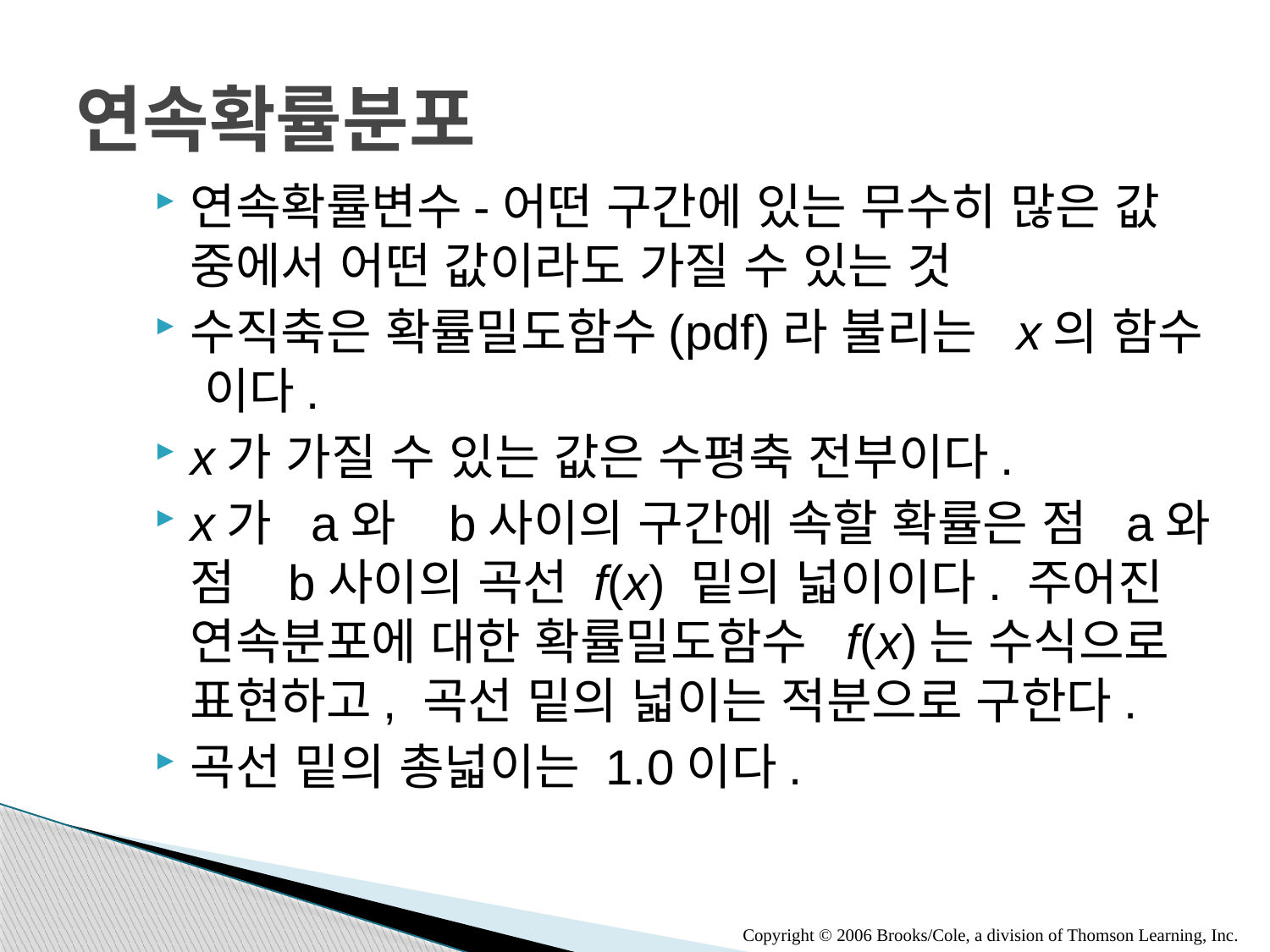

# 연속확률분포
연속확률변수-어떤 구간에 있는 무수히 많은 값 중에서 어떤 값이라도 가질 수 있는 것
수직축은 확률밀도함수(pdf)라 불리는  x의 함수  이다.
x가 가질 수 있는 값은 수평축 전부이다.
x가  a와   b사이의 구간에 속할 확률은 점  a와 점   b사이의 곡선 f(x) 밑의 넓이이다. 주어진 연속분포에 대한 확률밀도함수  f(x)는 수식으로 표현하고, 곡선 밑의 넓이는 적분으로 구한다.
곡선 밑의 총넓이는 1.0이다.